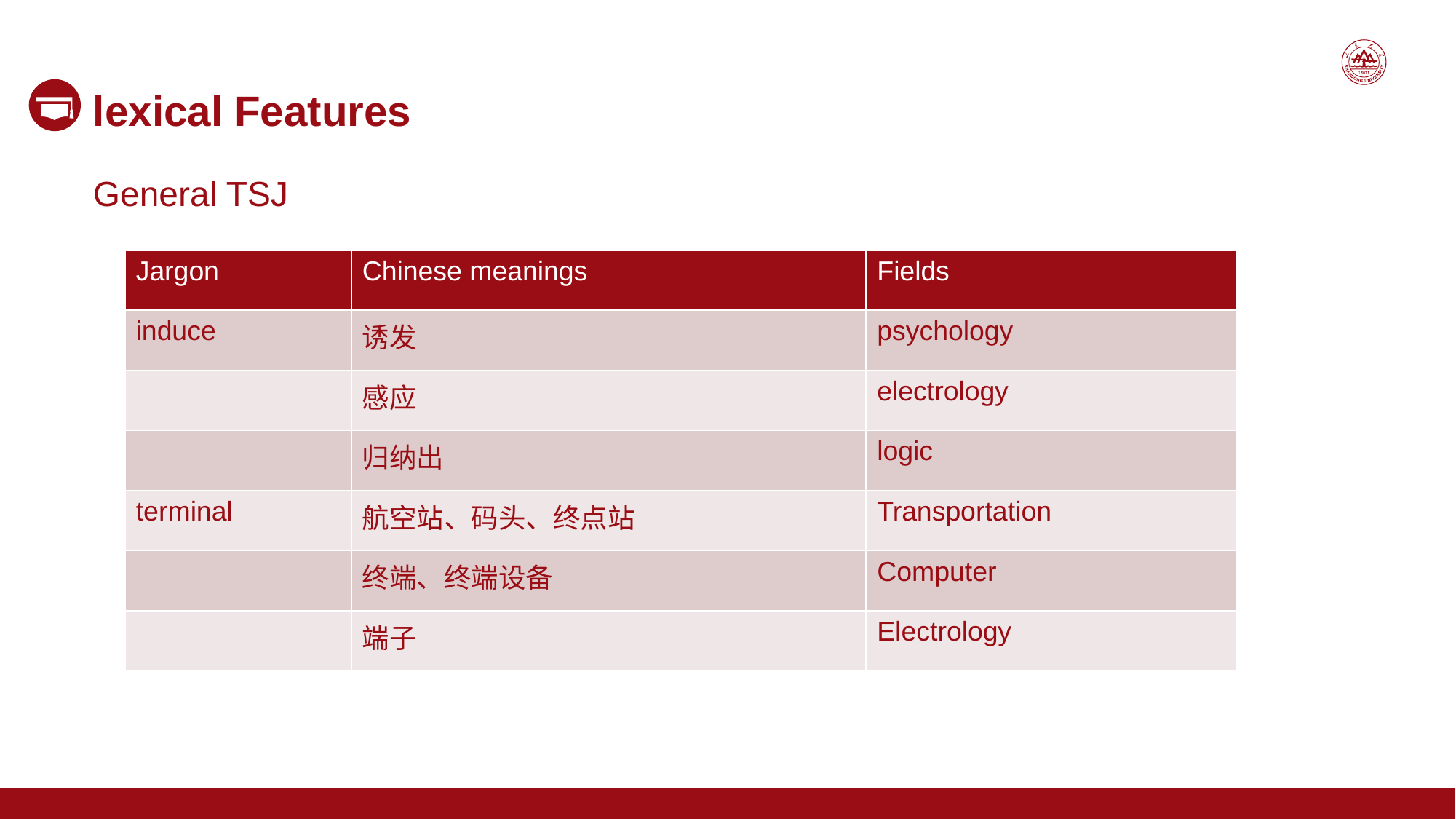

lexical Features
General TSJ
| Jargon | Chinese meanings | Fields |
| --- | --- | --- |
| induce | 诱发 | psychology |
|  | 感应 | electrology |
|  | 归纳出 | logic |
| terminal | 航空站、码头、终点站 | Transportation |
|  | 终端、终端设备 | Computer |
|  | 端子 | Electrology |